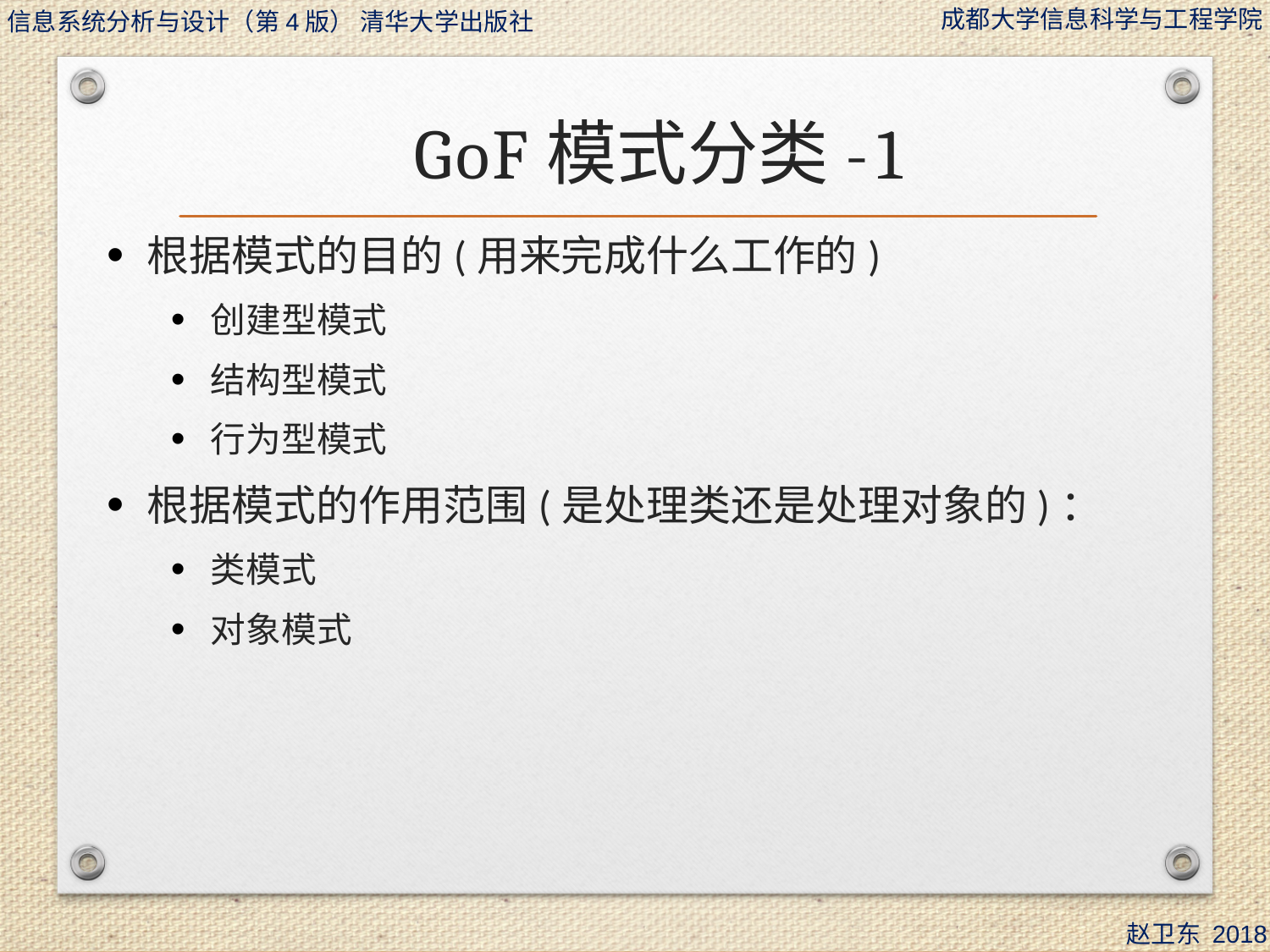

# GoF模式分类-1
根据模式的目的(用来完成什么工作的)
创建型模式
结构型模式
行为型模式
根据模式的作用范围(是处理类还是处理对象的)：
类模式
对象模式